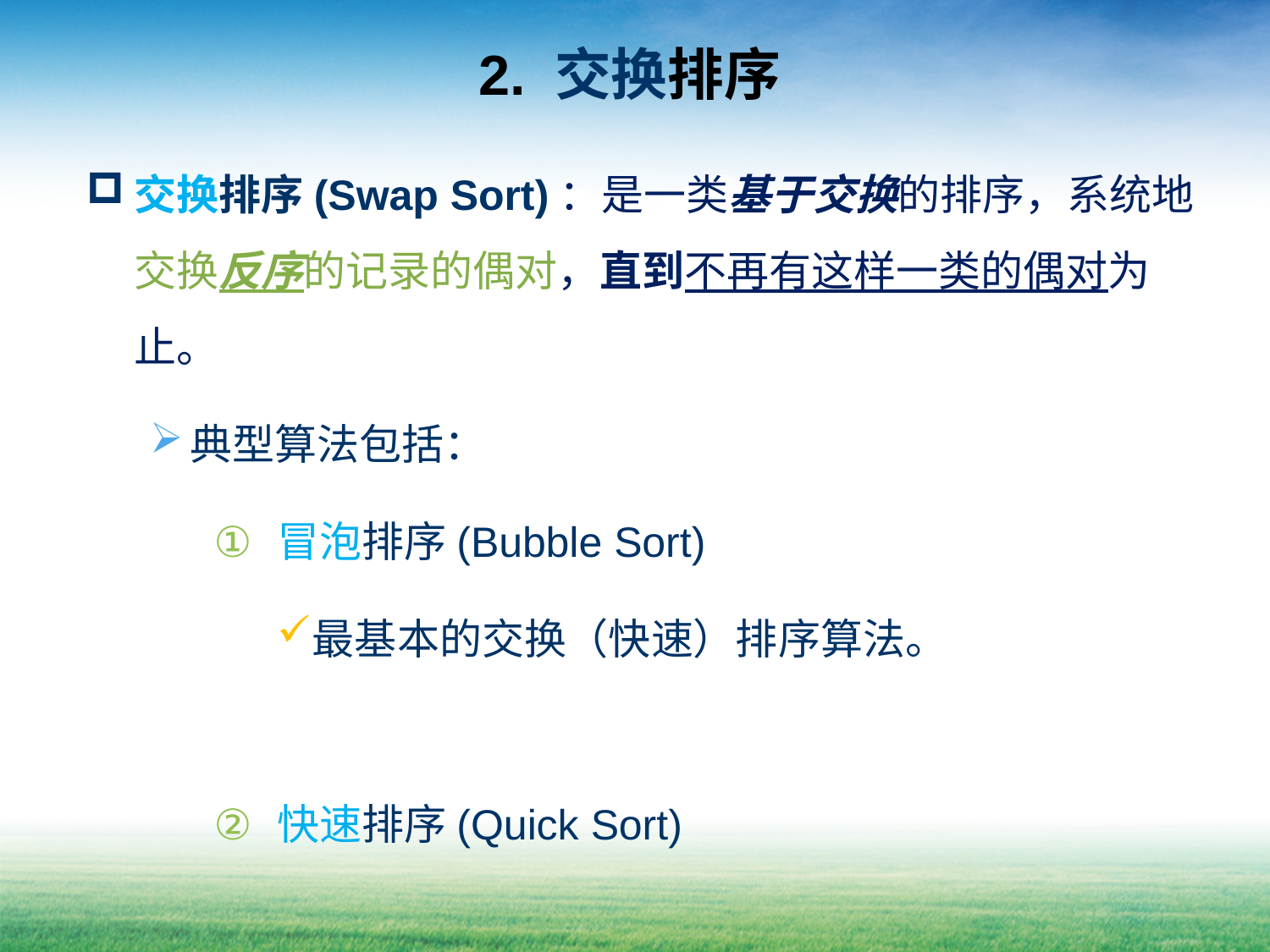

# 2. 交换排序
交换排序(Swap Sort)：是一类基于交换的排序，系统地交换反序的记录的偶对，直到不再有这样一类的偶对为止。
典型算法包括：
冒泡排序(Bubble Sort)
最基本的交换（快速）排序算法。

快速排序(Quick Sort)